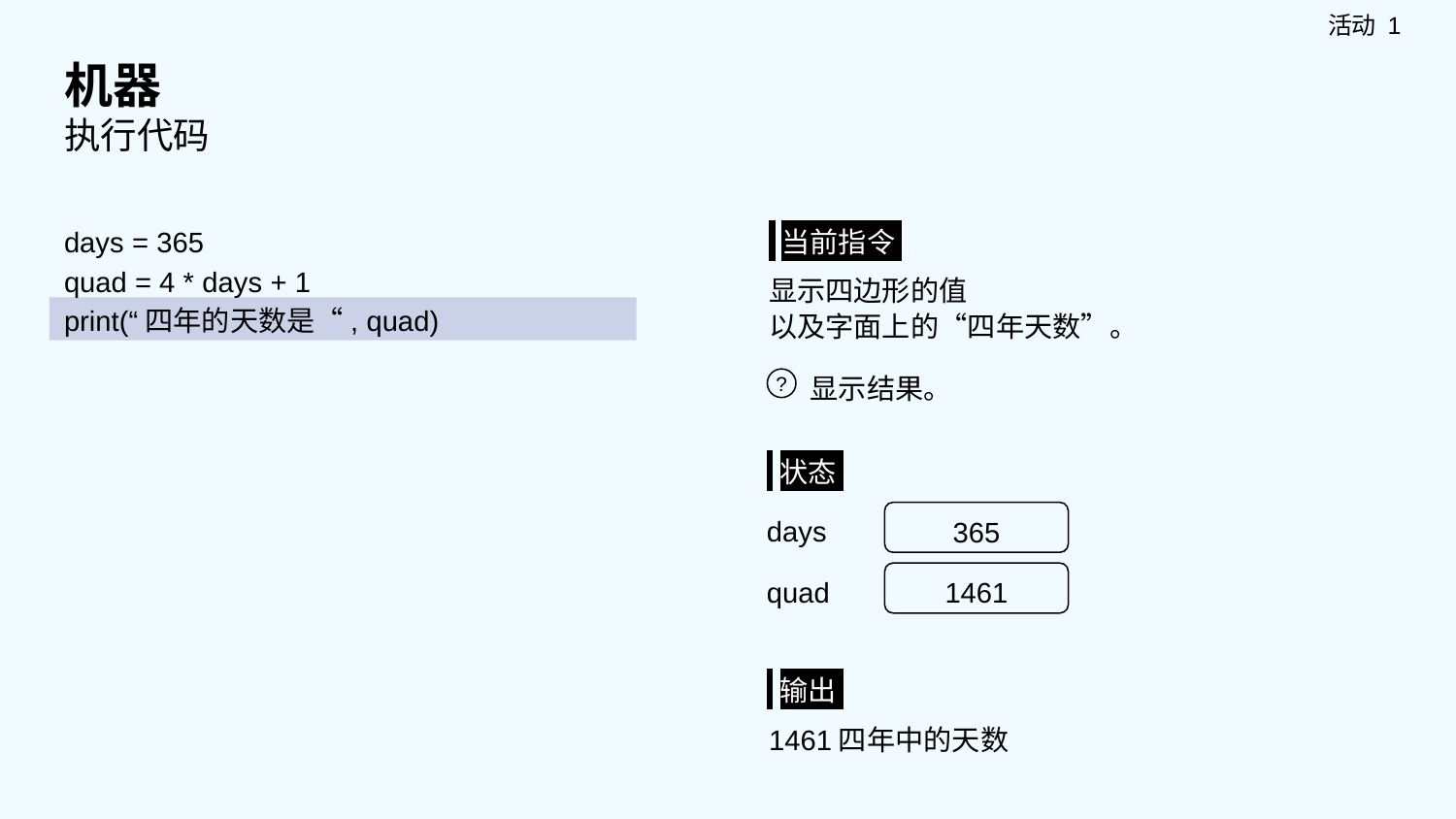

活动 1
机器
执行代码
days = 365
quad = 4 * days + 1
print(“四年的天数是“, quad)
 当前指令 .
显示四边形的值
以及字面上的“四年天数”。

显示结果。
?
 状态 .
days
365
quad
1461
 输出 .
1461四年中的天数